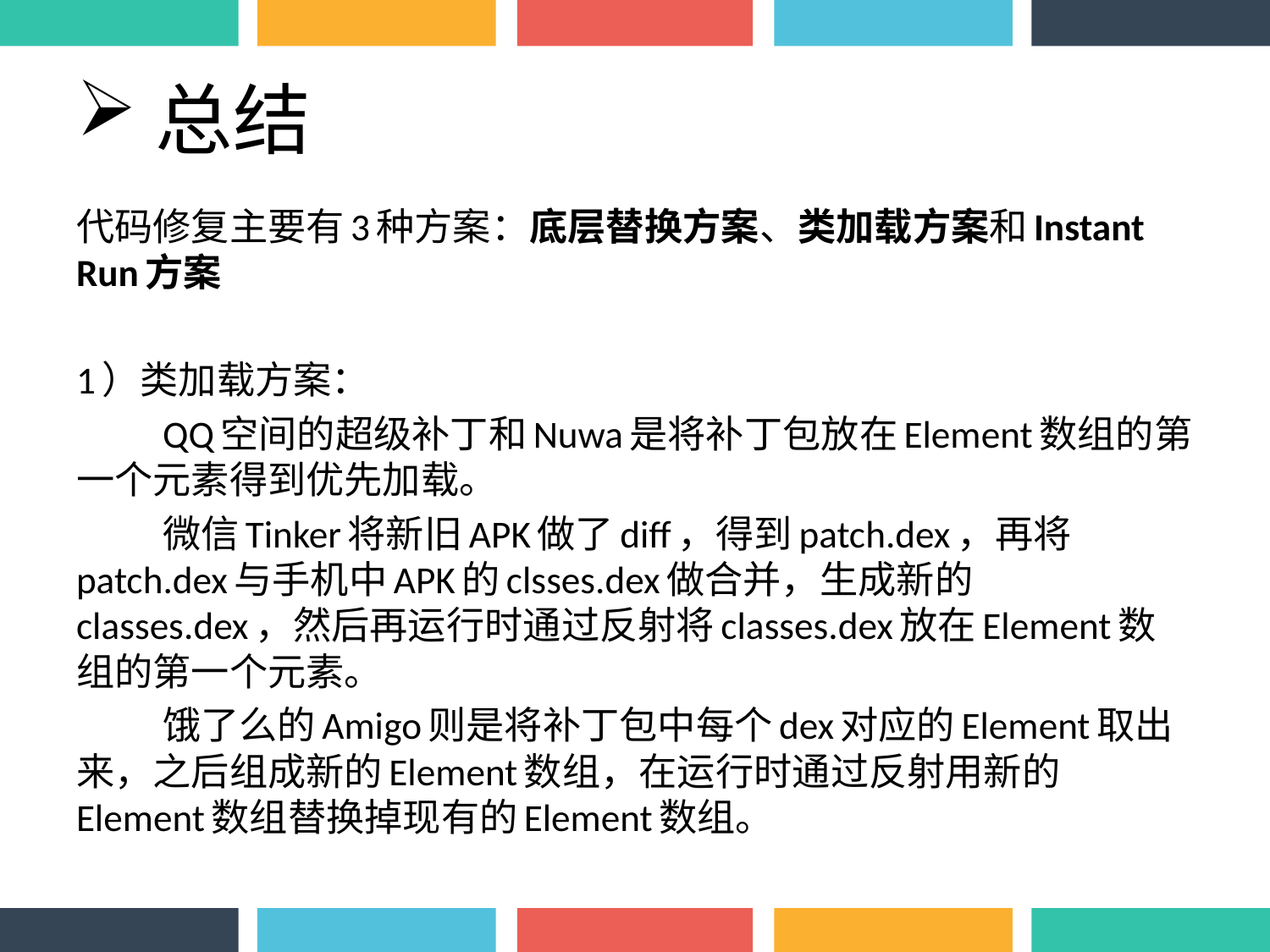

# 总结
代码修复主要有3种方案：底层替换方案、类加载方案和Instant Run方案

1）类加载方案：
	QQ空间的超级补丁和Nuwa是将补丁包放在Element数组的第一个元素得到优先加载。
	微信Tinker将新旧APK做了diff，得到patch.dex，再将patch.dex与手机中APK的clsses.dex做合并，生成新的classes.dex，然后再运行时通过反射将classes.dex放在Element数组的第一个元素。
	饿了么的Amigo则是将补丁包中每个dex对应的Element取出来，之后组成新的Element数组，在运行时通过反射用新的Element数组替换掉现有的Element数组。